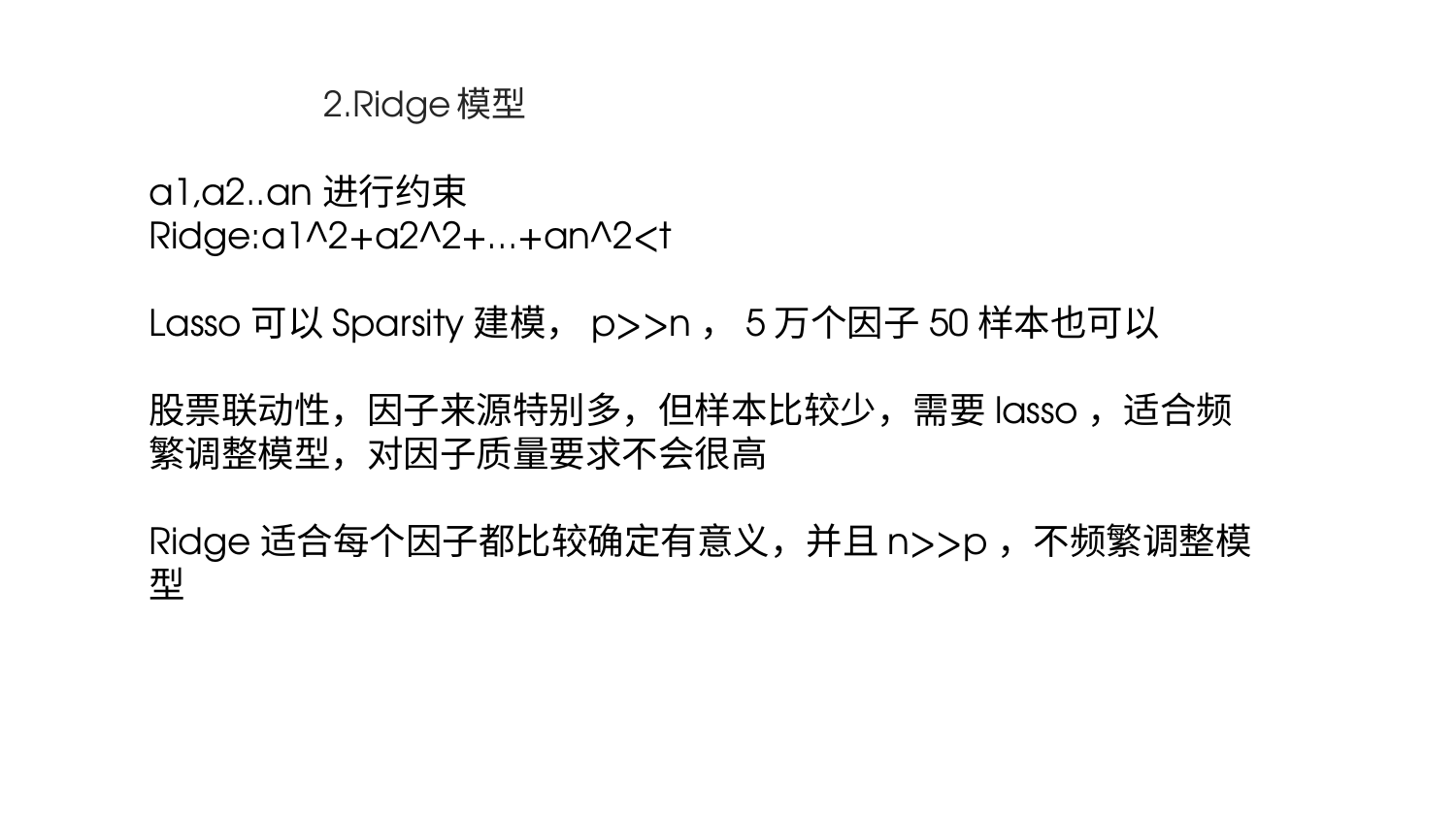

# 2.Ridge模型
a1,a2..an进行约束
Ridge:a1^2+a2^2+…+an^2<t

Lasso可以Sparsity建模，p>>n，5万个因子50样本也可以

股票联动性，因子来源特别多，但样本比较少，需要lasso，适合频繁调整模型，对因子质量要求不会很高

Ridge适合每个因子都比较确定有意义，并且n>>p，不频繁调整模型